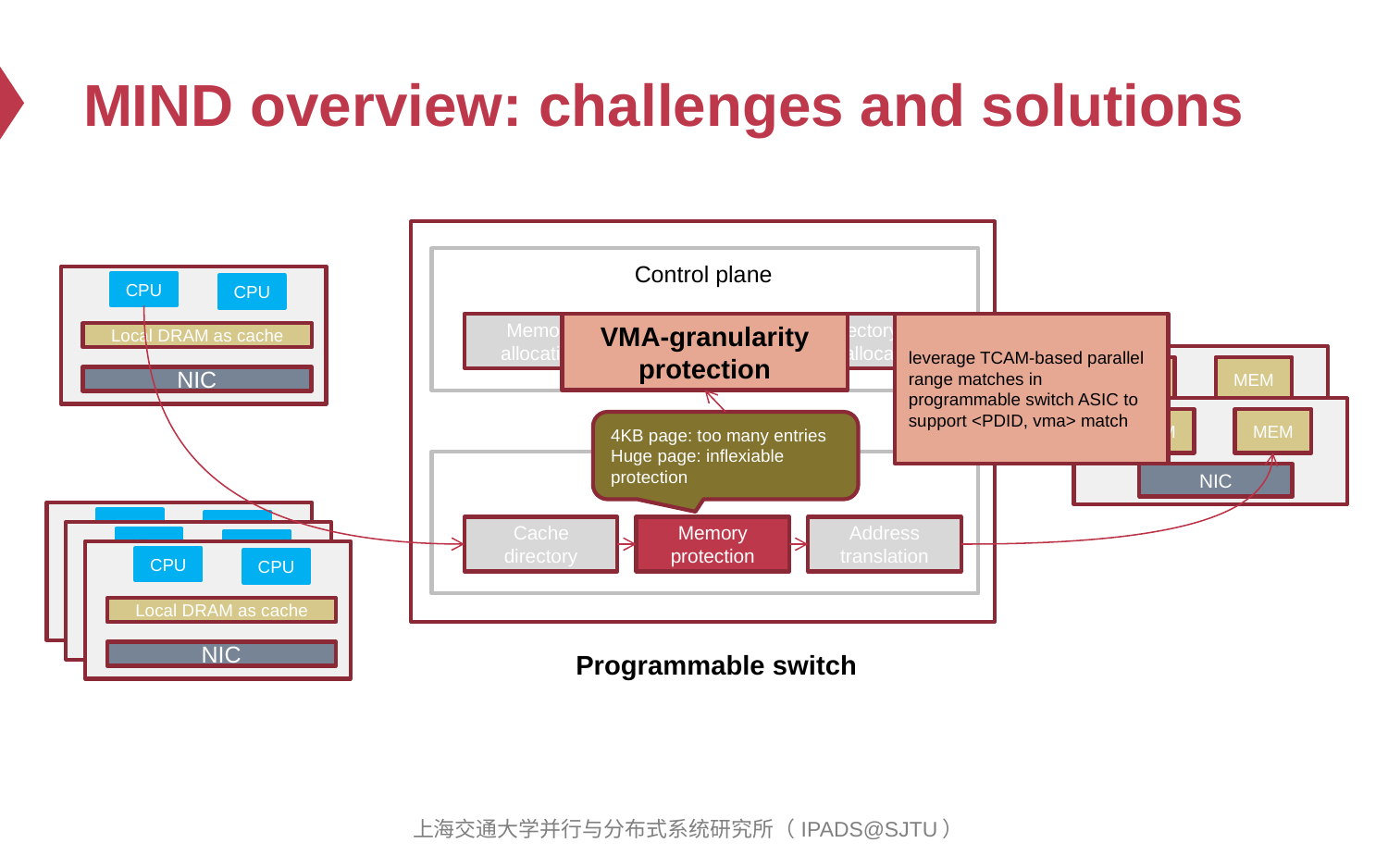

# MIND overview: challenges and solutions

Control plane

CPU
CPU
Memory allocation
VMA-granularity protection
Permission assignment
Directory entry allocation
leverage TCAM-based parallel range matches in programmable switch ASIC to support <PDID, vma> match
Local DRAM as cache

MEM
MEM
NIC

MEM
MEM
4KB page: too many entries
Huge page: inflexiable protection
NIC

   Data plane
NIC

CPU
CPU
Cache directory
Memory protection
Address translation

CPU
CPU

CPU
CPU
Local DRAM as cache
Local DRAM as cache
Local DRAM as cache
NIC
NIC
NIC
Programmable switch
18
上海交通大学并行与分布式系统研究所（IPADS@SJTU）